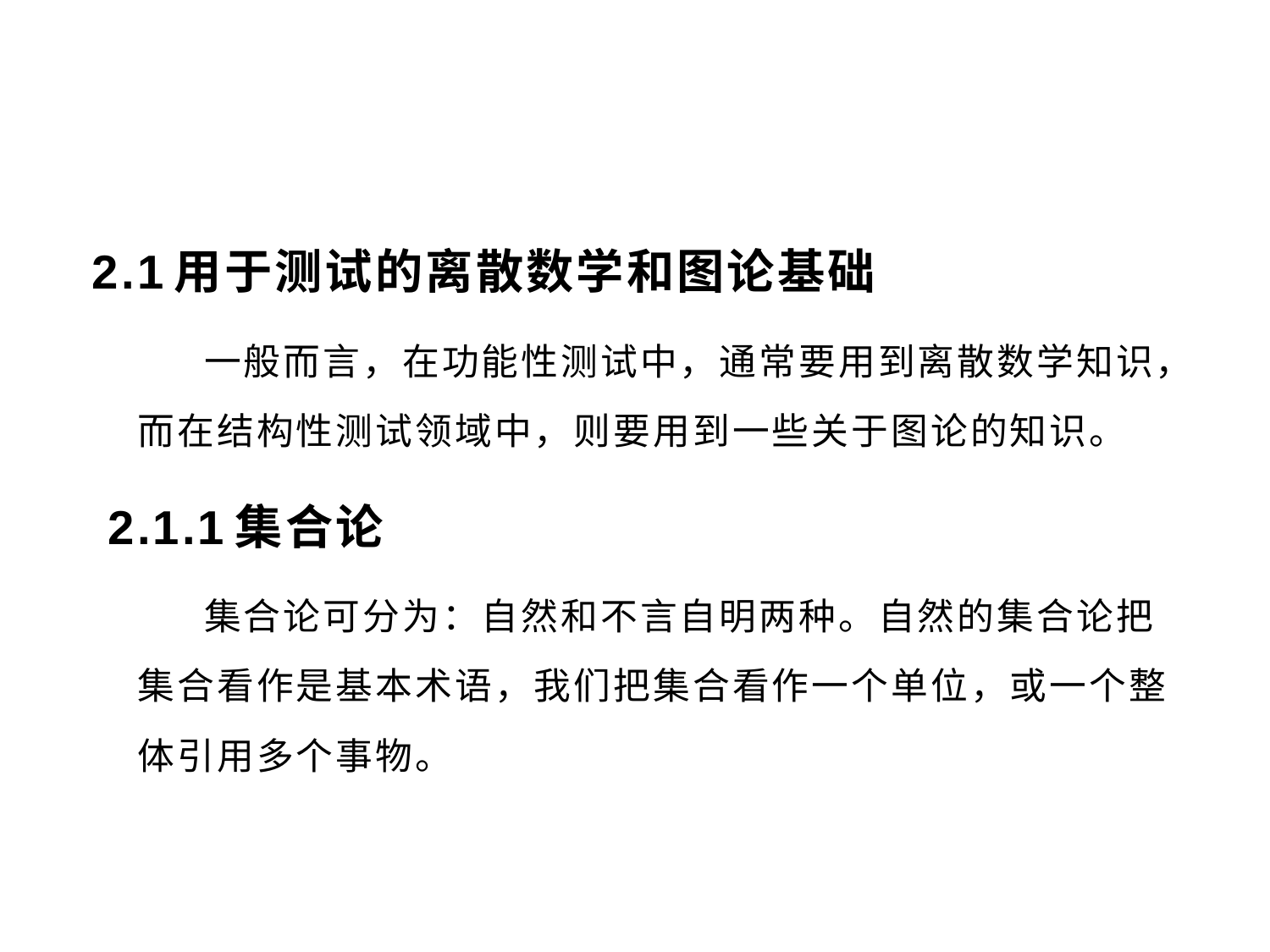

2.1用于测试的离散数学和图论基础
           一般而言，在功能性测试中，通常要用到离散数学知识，而在结构性测试领域中，则要用到一些关于图论的知识。
  2.1.1集合论
           集合论可分为：自然和不言自明两种。自然的集合论把集合看作是基本术语，我们把集合看作一个单位，或一个整体引用多个事物。